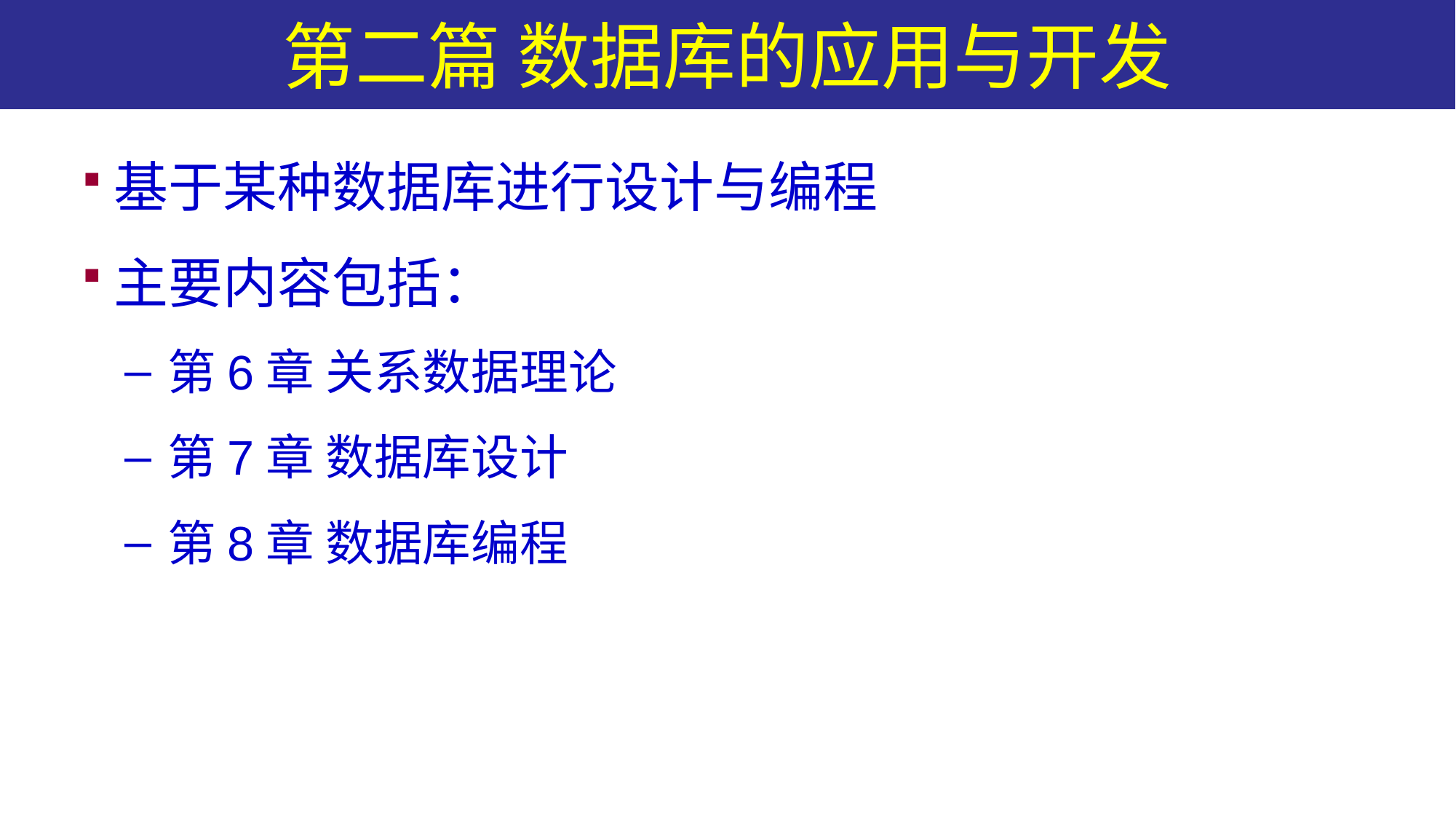

# 第二篇 数据库的应用与开发
基于某种数据库进行设计与编程
主要内容包括：
第6章 关系数据理论
第7章 数据库设计
第8章 数据库编程